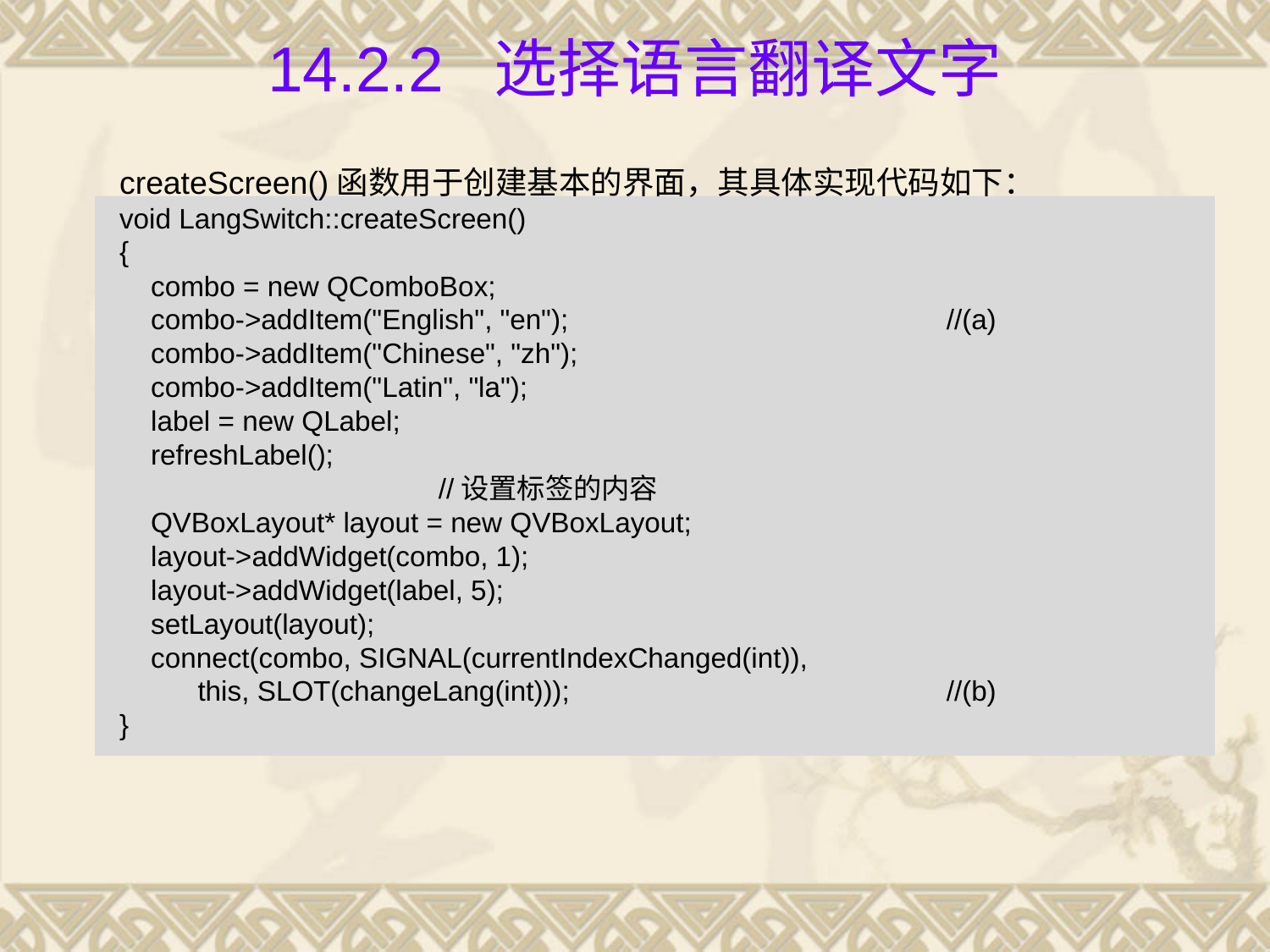

# 14.2.2  选择语言翻译文字
createScreen()函数用于创建基本的界面，其具体实现代码如下：
void LangSwitch::createScreen()
{
    combo = new QComboBox;
    combo->addItem("English", "en");			//(a)
    combo->addItem("Chinese", "zh");
    combo->addItem("Latin", "la");
    label = new QLabel;
    refreshLabel();										//设置标签的内容
    QVBoxLayout* layout = new QVBoxLayout;
    layout->addWidget(combo, 1);
    layout->addWidget(label, 5);
    setLayout(layout);
    connect(combo, SIGNAL(currentIndexChanged(int)),
          this, SLOT(changeLang(int)));			//(b)
}